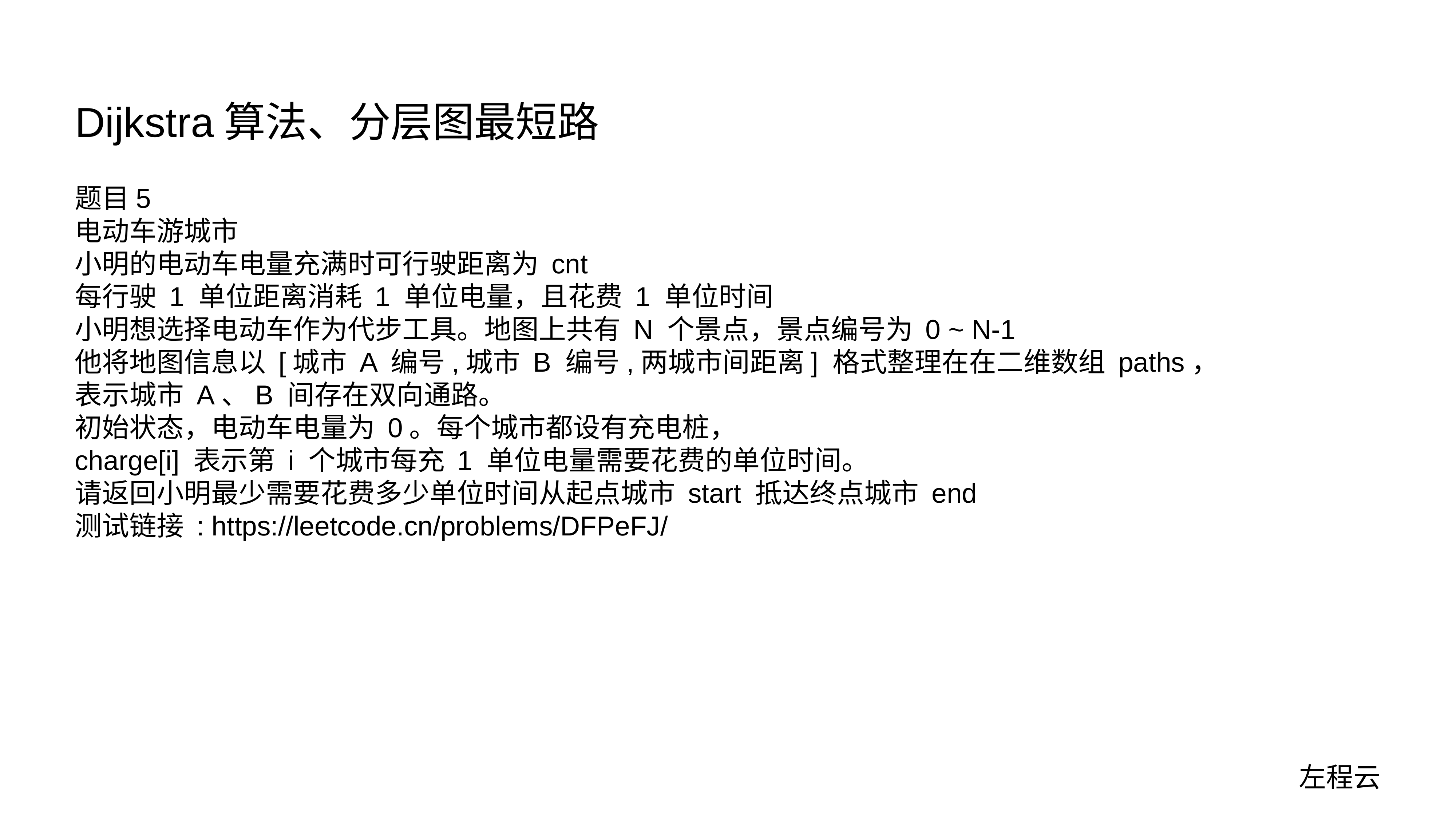

# Dijkstra算法、分层图最短路
题目5
电动车游城市
小明的电动车电量充满时可行驶距离为 cnt
每行驶 1 单位距离消耗 1 单位电量，且花费 1 单位时间
小明想选择电动车作为代步工具。地图上共有 N 个景点，景点编号为 0 ~ N-1
他将地图信息以 [城市 A 编号,城市 B 编号,两城市间距离] 格式整理在在二维数组 paths，
表示城市 A、B 间存在双向通路。
初始状态，电动车电量为 0。每个城市都设有充电桩，
charge[i] 表示第 i 个城市每充 1 单位电量需要花费的单位时间。
请返回小明最少需要花费多少单位时间从起点城市 start 抵达终点城市 end
测试链接 : https://leetcode.cn/problems/DFPeFJ/
左程云